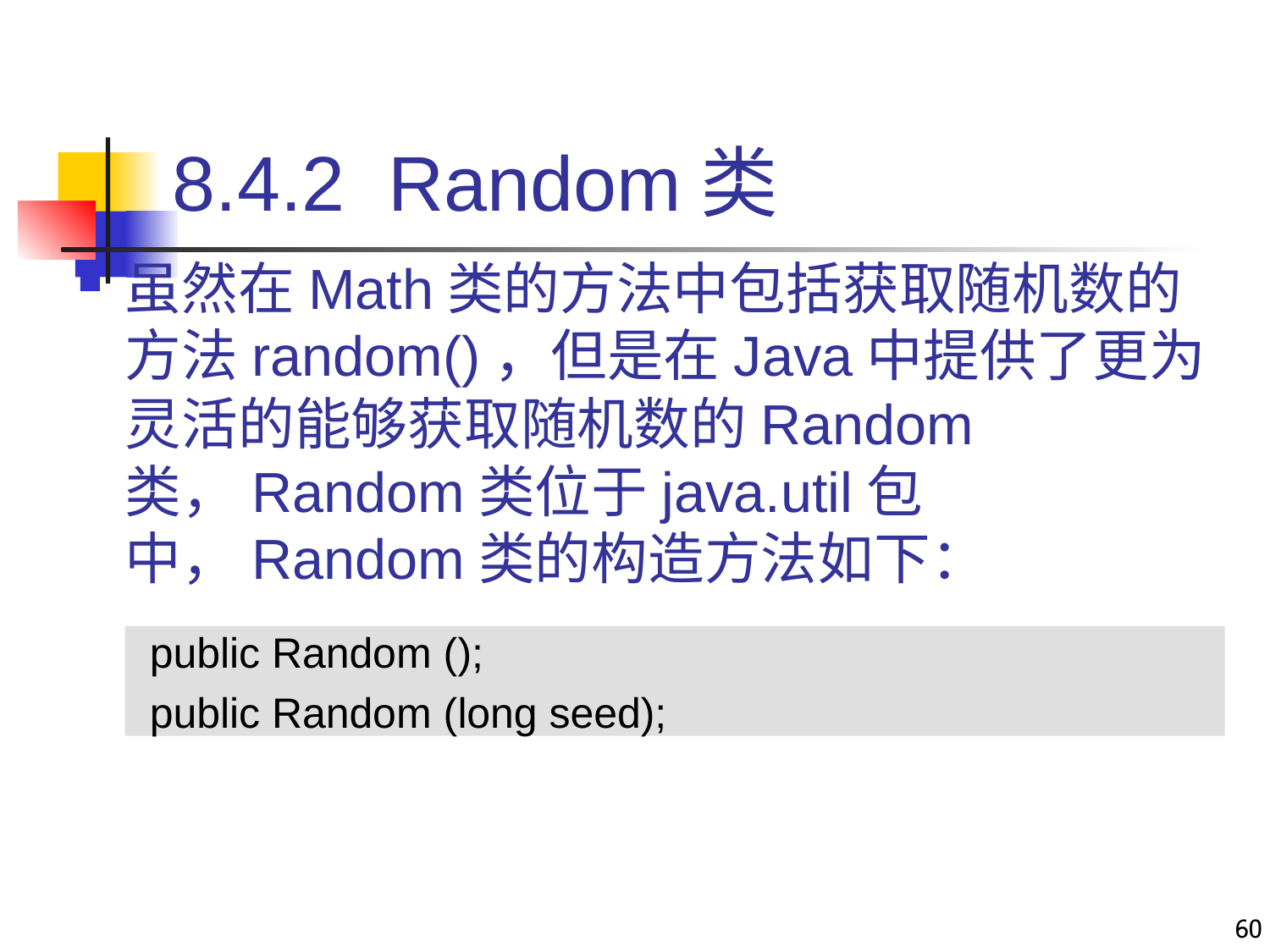

# 8.4.2  Random类
虽然在Math类的方法中包括获取随机数的方法random()，但是在Java中提供了更为灵活的能够获取随机数的Random类，Random类位于java.util包中，Random类的构造方法如下：
public Random ();
public Random (long seed);
60